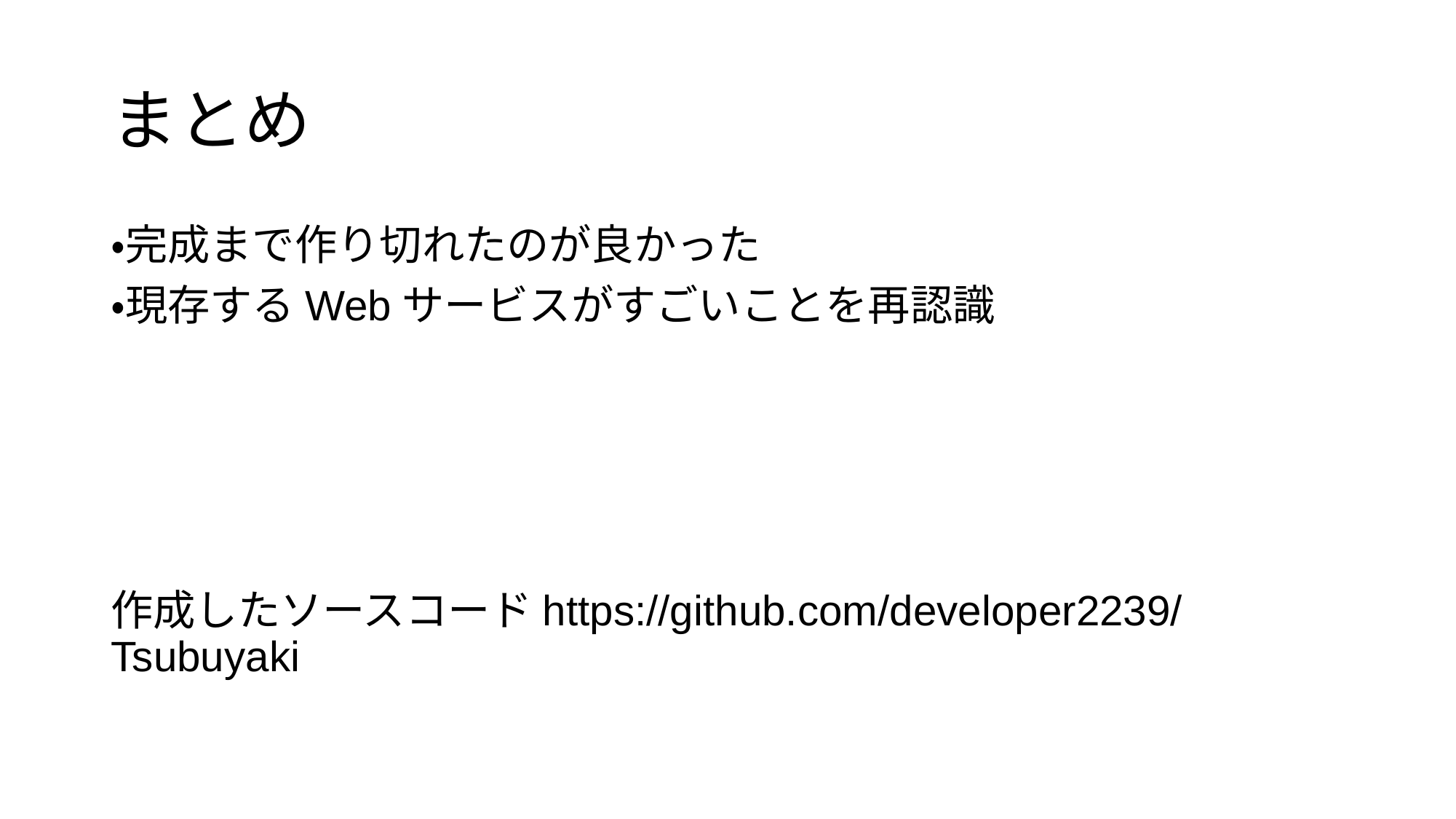

# まとめ
・完成まで作り切れたのが良かった
・現存するWebサービスがすごいことを再認識

作成したソースコードhttps://github.com/developer2239/Tsubuyaki